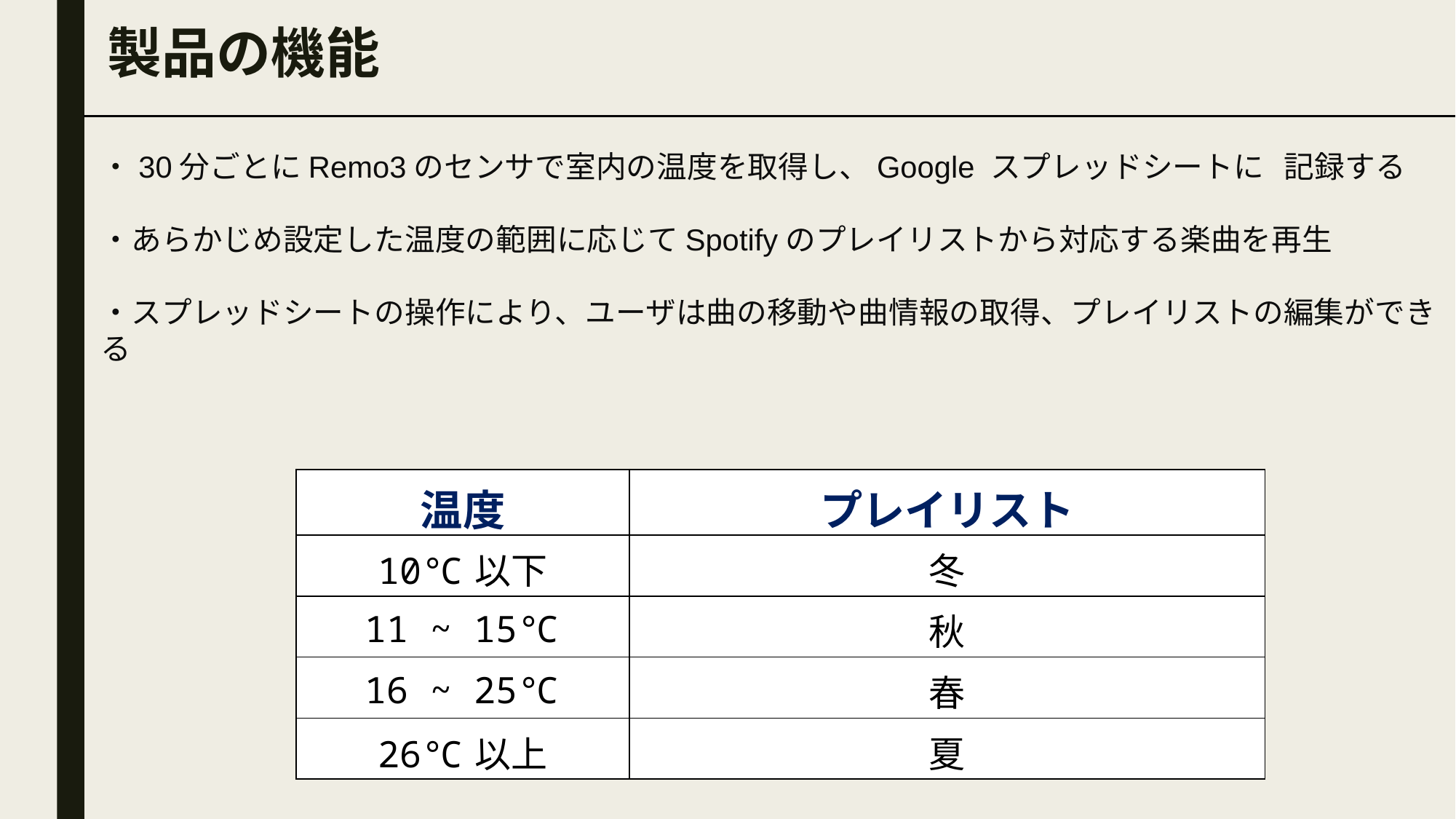

# 製品の機能
・30分ごとにRemo3のセンサで室内の温度を取得し、Google スプレッドシートに   記録する

・あらかじめ設定した温度の範囲に応じてSpotifyのプレイリストから対応する楽曲を再生

・スプレッドシートの操作により、ユーザは曲の移動や曲情報の取得、プレイリストの編集ができる

| 温度 | プレイリスト |
| --- | --- |
| 10℃以下 | 冬 |
| 11 ~ 15℃ | 秋 |
| 16 ~ 25℃ | 春 |
| 26℃以上 | 夏 |